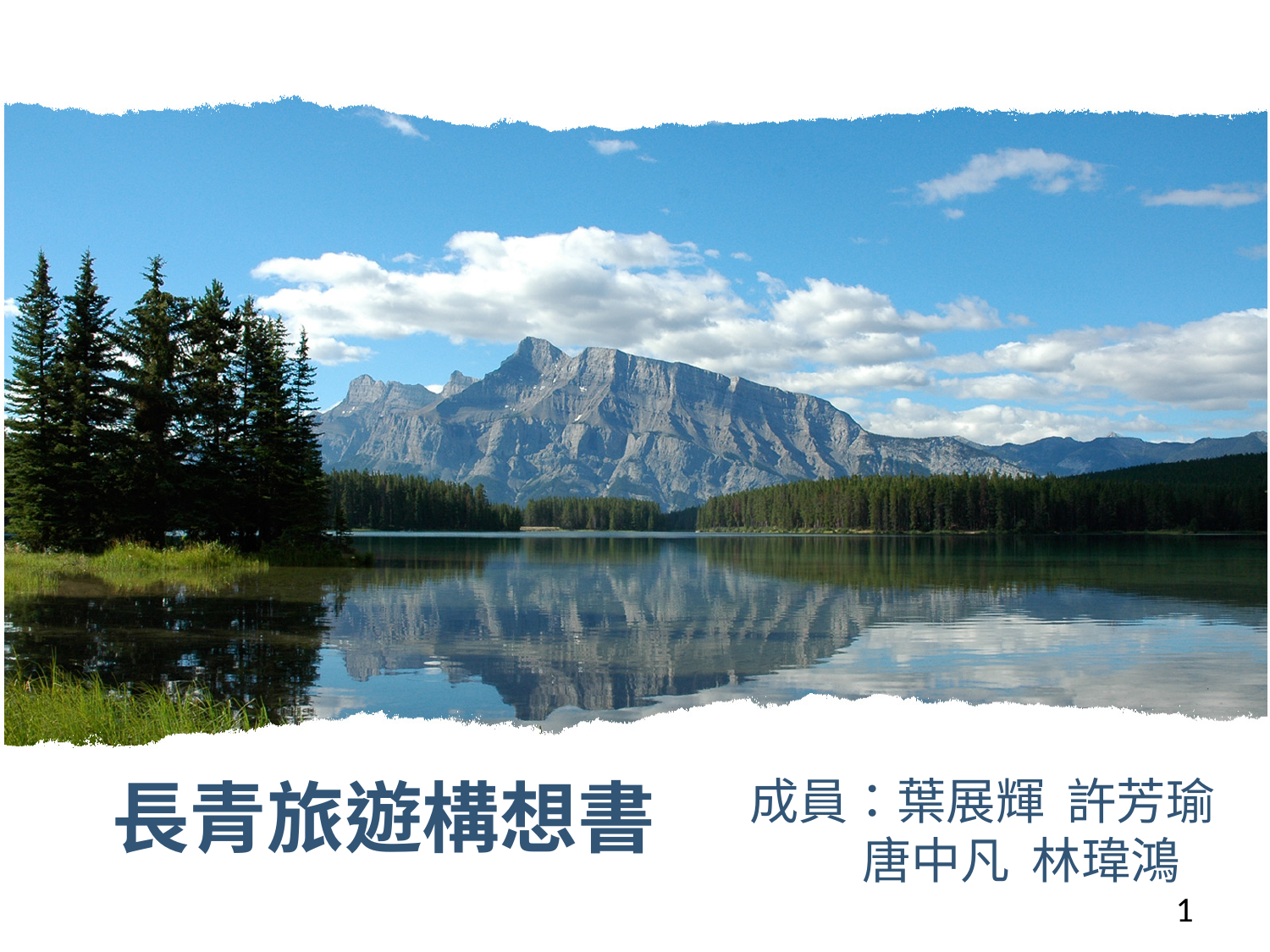

# 長青旅遊構想書
成員：葉展輝  許芳瑜
      唐中凡  林瑋鴻

1